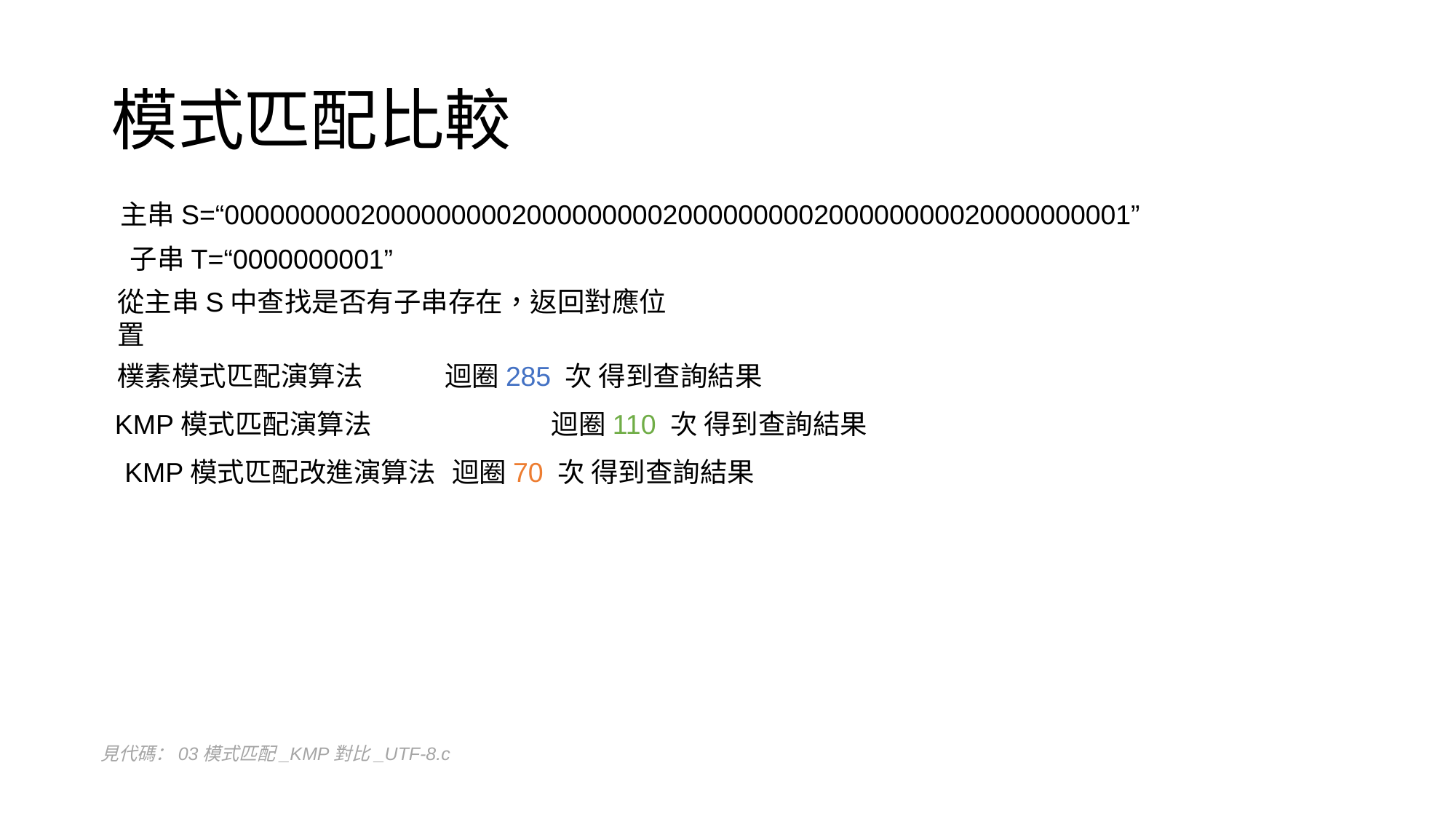

# 模式匹配比較
主串S=“000000000200000000020000000002000000000200000000020000000001”
子串T=“0000000001”
從主串S中查找是否有子串存在，返回對應位置
樸素模式匹配演算法	迴圈285 次 得到查詢結果
KMP模式匹配演算法		迴圈110 次 得到查詢結果
KMP模式匹配改進演算法	迴圈70 次 得到查詢結果
見代碼：03模式匹配_KMP對比_UTF-8.c